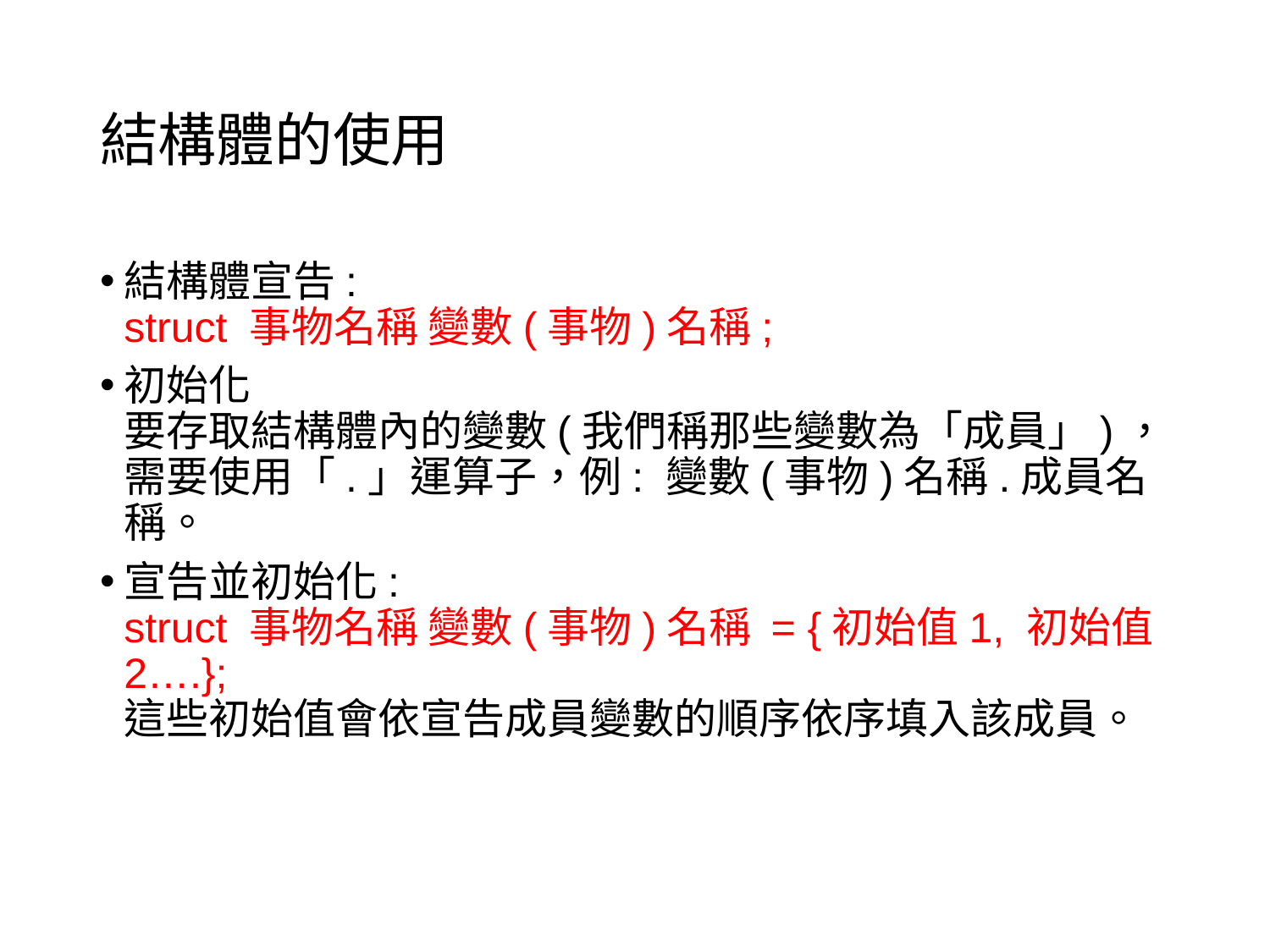

# 結構體的使用
結構體宣告:
struct 事物名稱 變數(事物)名稱;
初始化
要存取結構體內的變數(我們稱那些變數為「成員」)，需要使用「.」運算子，例: 變數(事物)名稱.成員名稱。
宣告並初始化:
struct 事物名稱 變數(事物)名稱 = {初始值1, 初始值2….};
這些初始值會依宣告成員變數的順序依序填入該成員。